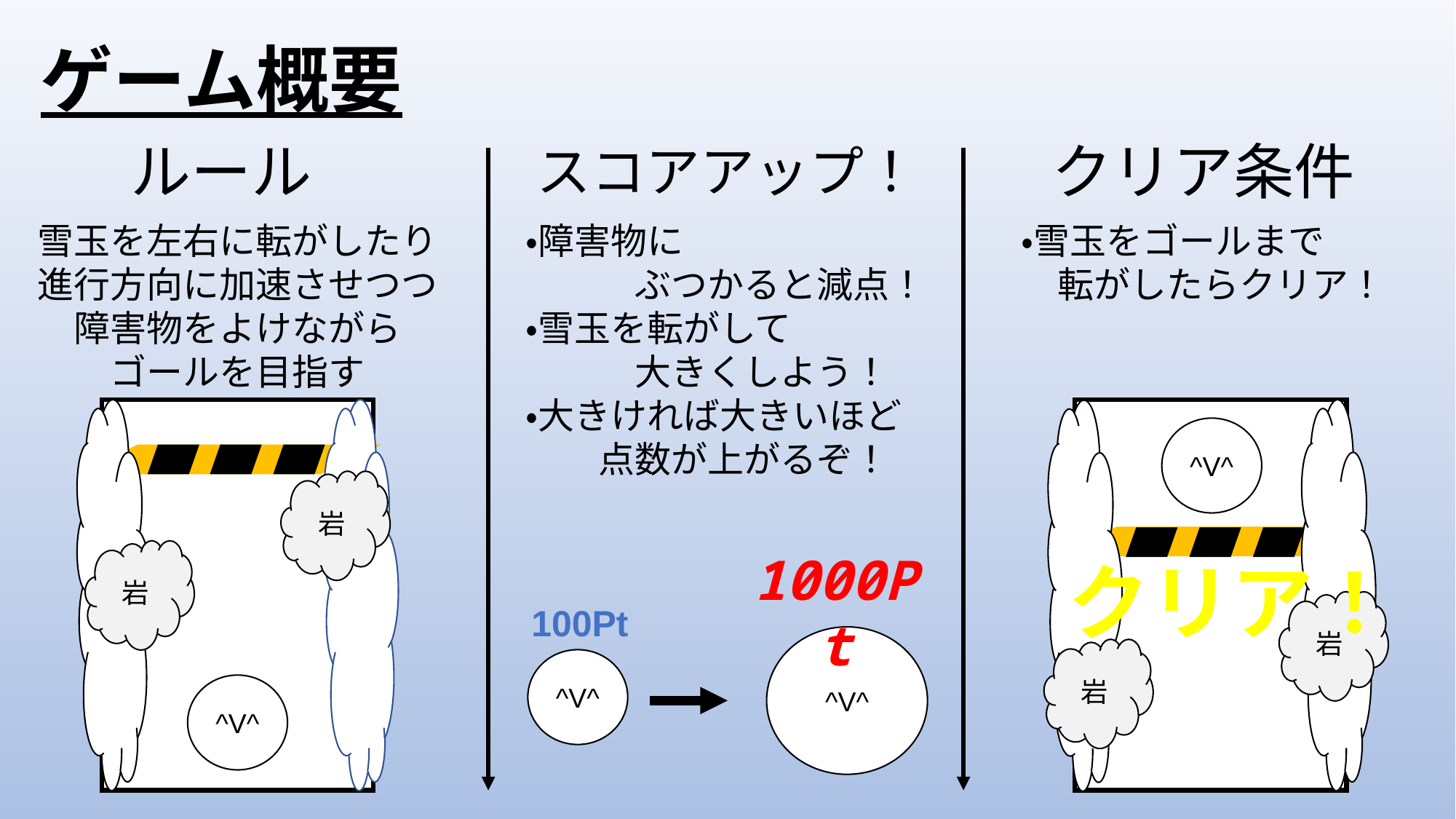

ゲーム概要
クリア条件
ルール
スコアアップ！
・雪玉をゴールまで
　転がしたらクリア！
雪玉を左右に転がしたり
進行方向に加速させつつ
障害物をよけながら
ゴールを目指す
・障害物に
	ぶつかると減点！
・雪玉を転がして
　　　大きくしよう！
・大きければ大きいほど
　　点数が上がるぞ！

^V^

岩

岩
1000Pt
クリア！

岩
100Pt
^V^
岩
^V^
^V^